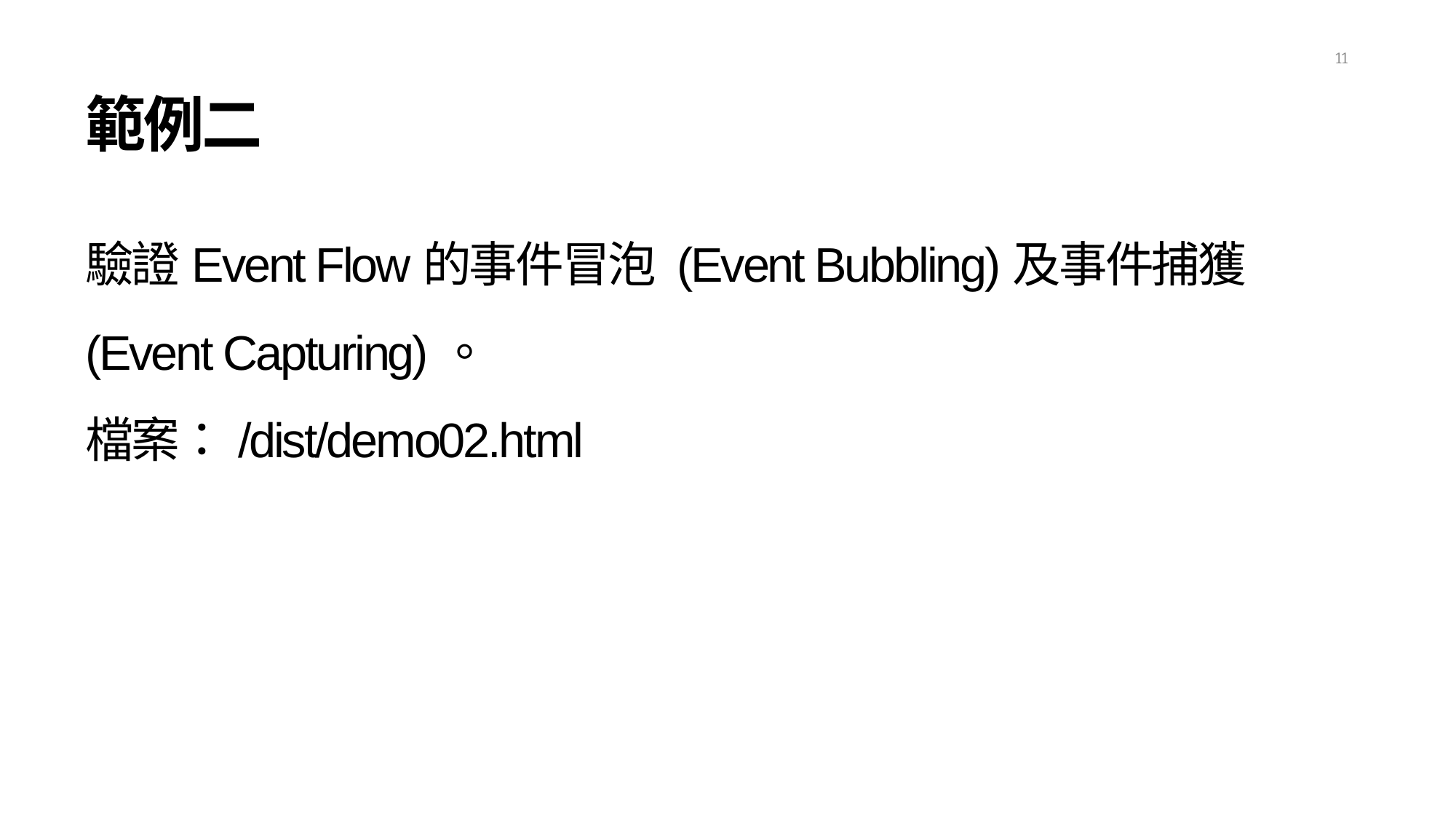

11
範例二
驗證Event Flow的事件冒泡 (Event Bubbling)及事件捕獲 (Event Capturing)。
檔案：/dist/demo02.html